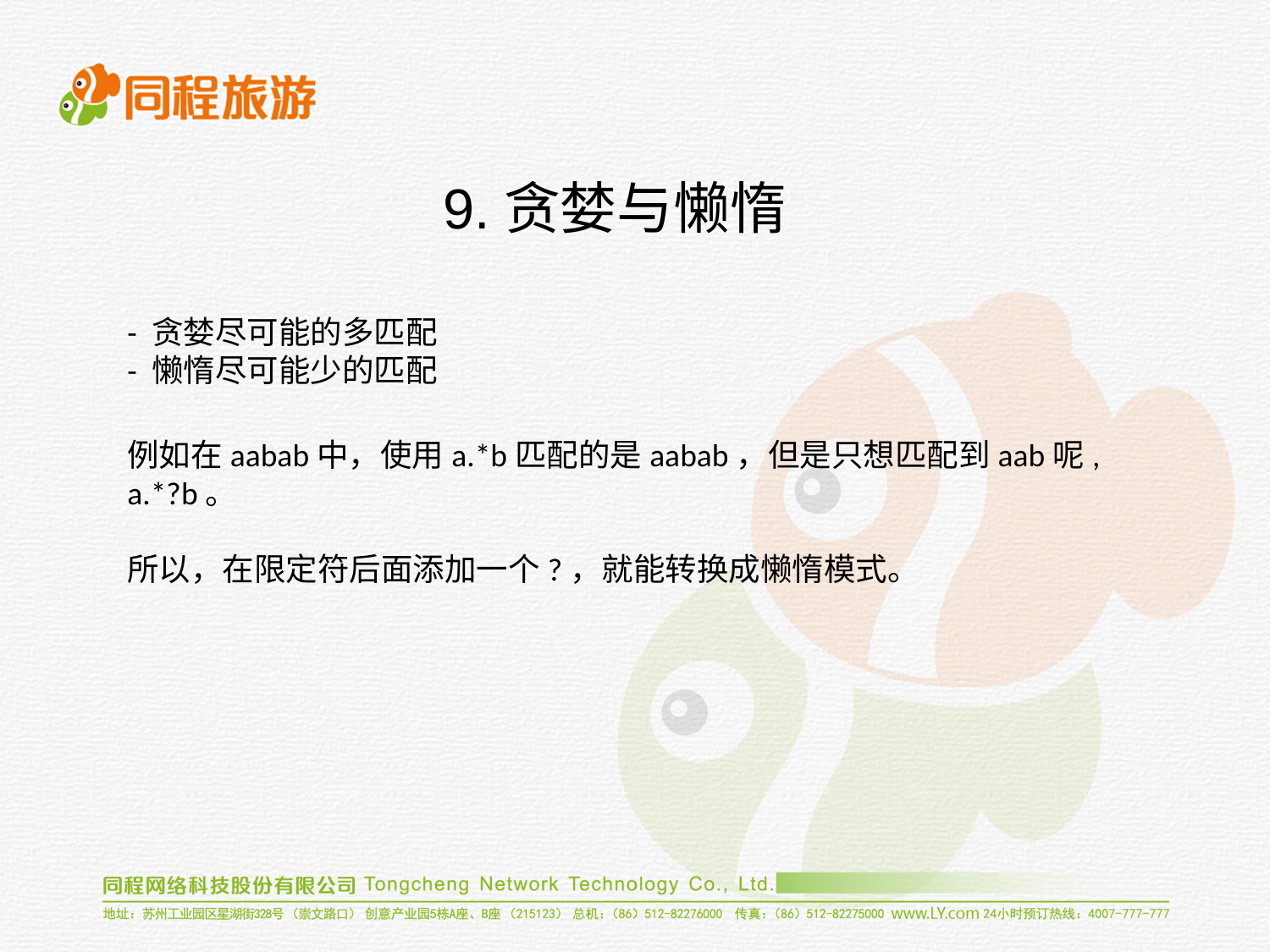

9.贪婪与懒惰
- 贪婪尽可能的多匹配
- 懒惰尽可能少的匹配
例如在aabab中，使用a.*b匹配的是aabab，但是只想匹配到aab呢, a.*?b。

所以，在限定符后面添加一个?，就能转换成懒惰模式。